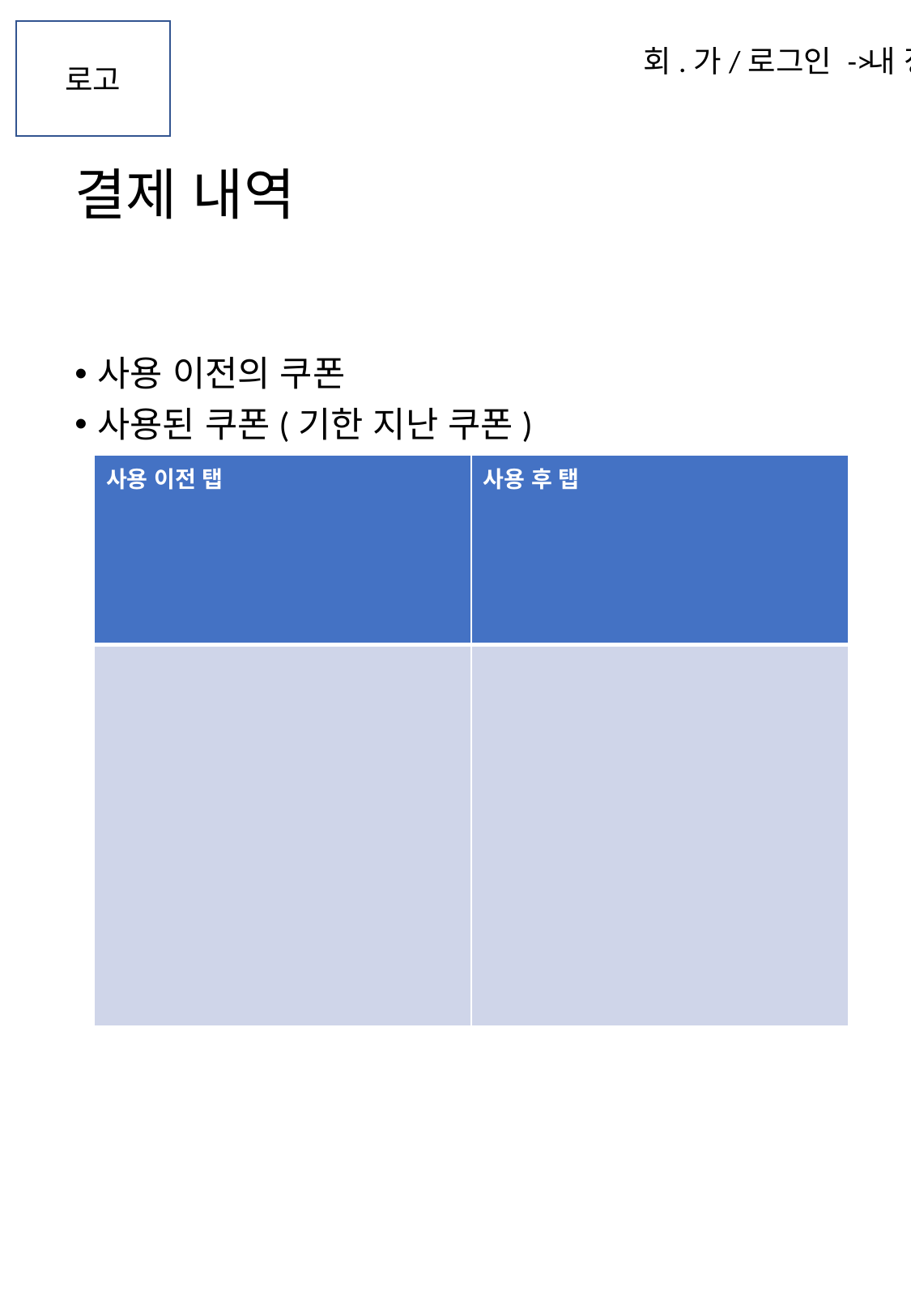

# 결제 내역
사용 이전의 쿠폰
사용된 쿠폰(기한 지난 쿠폰)
| 사용 이전 탭 | 사용 후 탭 |
| --- | --- |
|  |  |